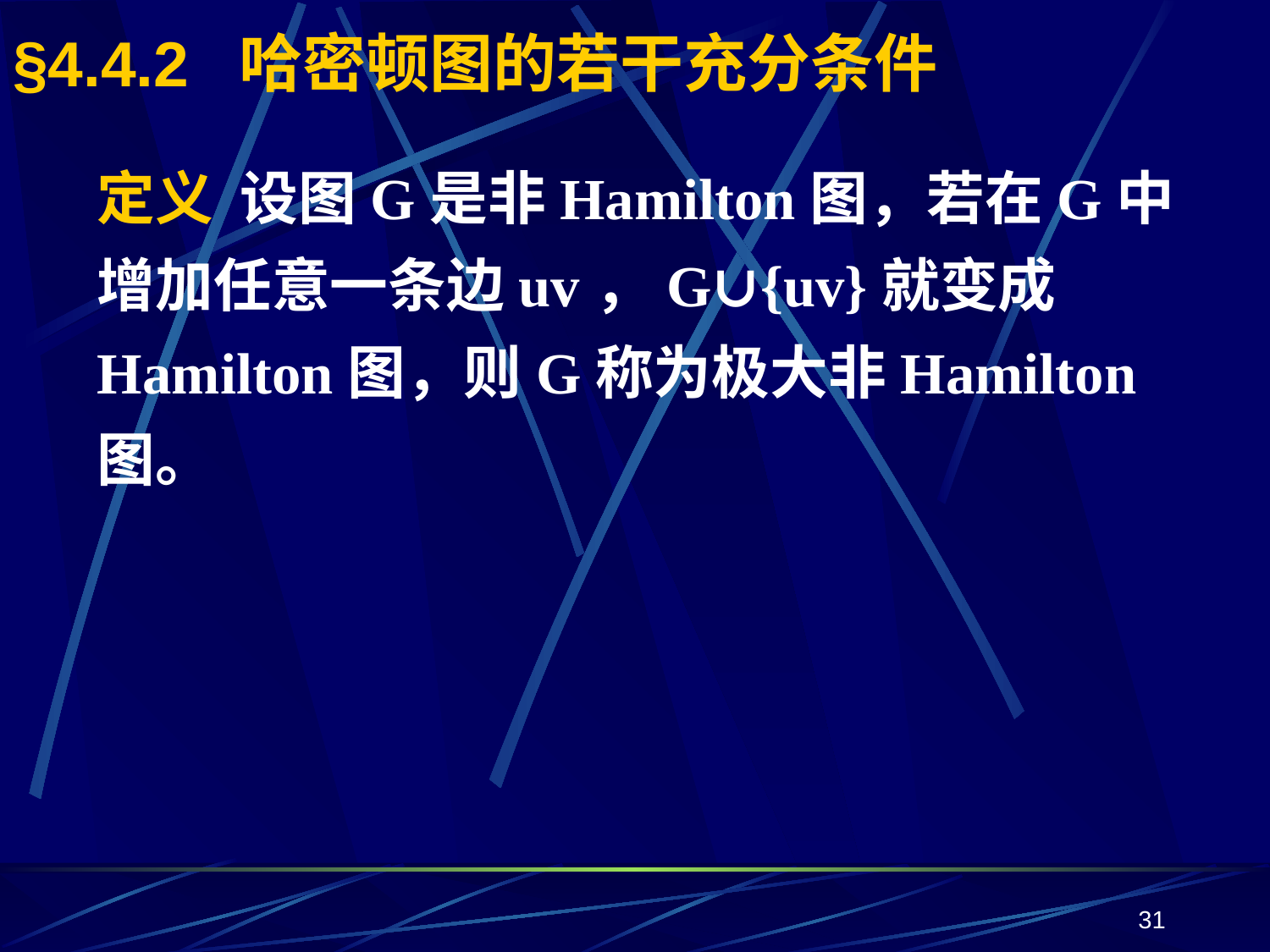

# §4.4.2  哈密顿图的若干充分条件
定义  设图G是非Hamilton图，若在G中增加任意一条边uv，G∪{uv}就变成Hamilton图，则G称为极大非Hamilton图。

31